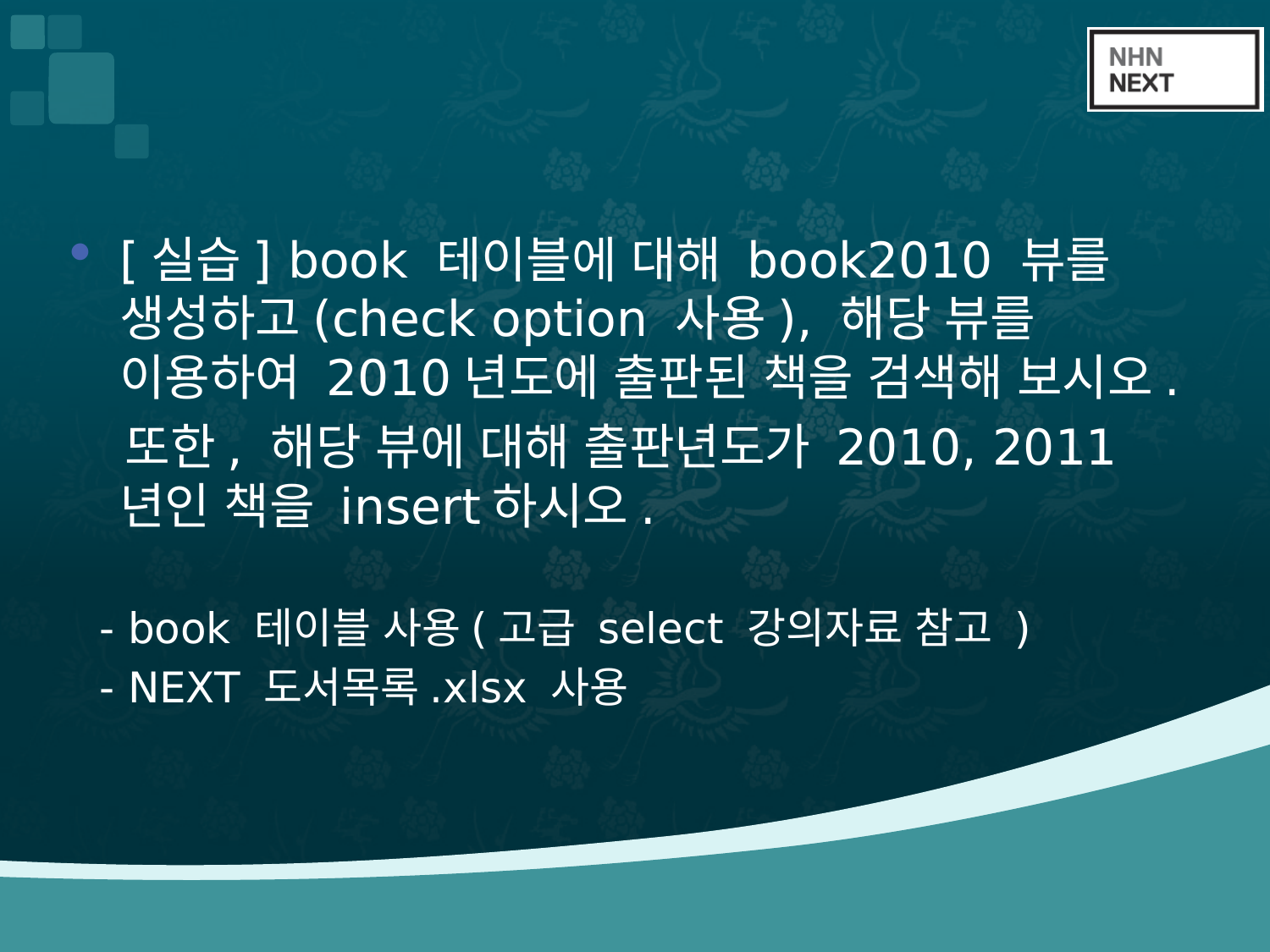

#
[실습] book 테이블에 대해 book2010 뷰를 생성하고(check option 사용), 해당 뷰를 이용하여 2010년도에 출판된 책을 검색해 보시오.
   또한, 해당 뷰에 대해 출판년도가 2010, 2011년인 책을 insert하시오.

  - book 테이블 사용(고급 select 강의자료 참고 )
  - NEXT 도서목록.xlsx 사용